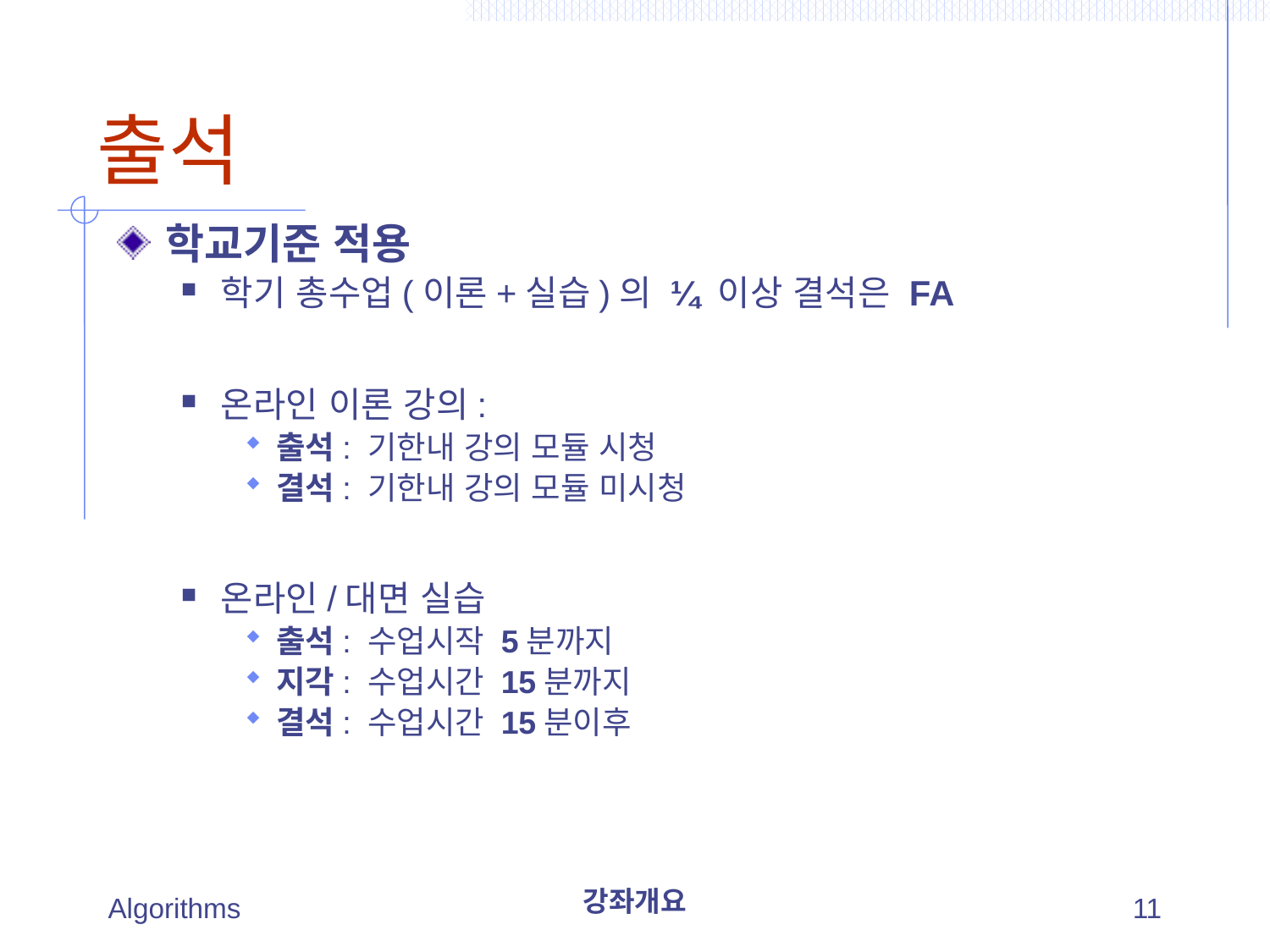

# 출석
학교기준 적용
학기 총수업(이론+실습)의 ¼ 이상 결석은 FA

온라인 이론 강의:
출석: 기한내 강의 모듈 시청
결석: 기한내 강의 모듈 미시청

온라인/대면 실습
출석: 수업시작 5분까지
지각: 수업시간 15분까지
결석: 수업시간 15분이후

Algorithms
강좌개요
11